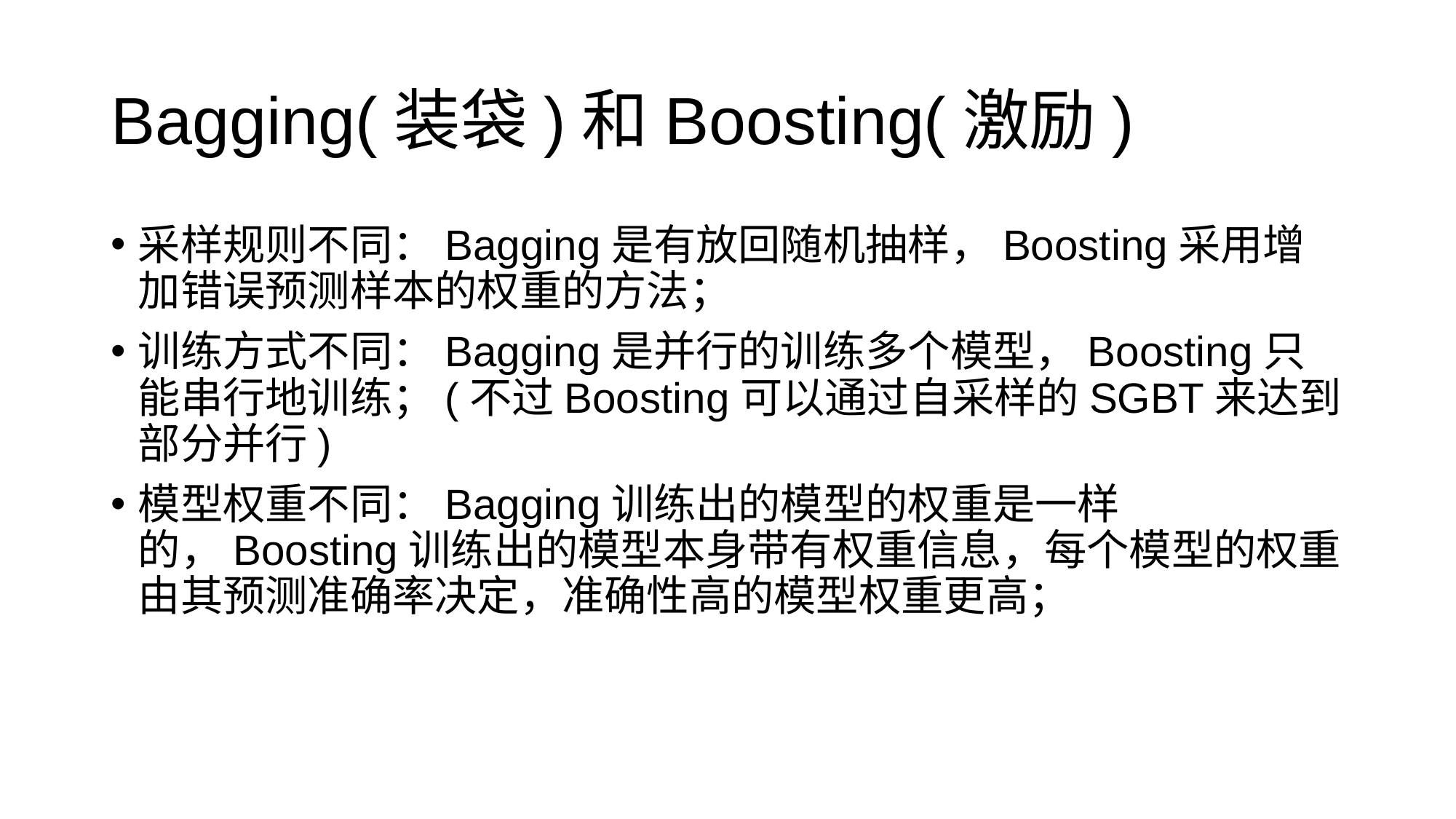

# Bagging(装袋)和Boosting(激励)
采样规则不同：Bagging是有放回随机抽样，Boosting采用增加错误预测样本的权重的方法；
训练方式不同：Bagging是并行的训练多个模型，Boosting只能串行地训练；(不过Boosting可以通过自采样的SGBT来达到部分并行)
模型权重不同：Bagging训练出的模型的权重是一样的，Boosting训练出的模型本身带有权重信息，每个模型的权重由其预测准确率决定，准确性高的模型权重更高；